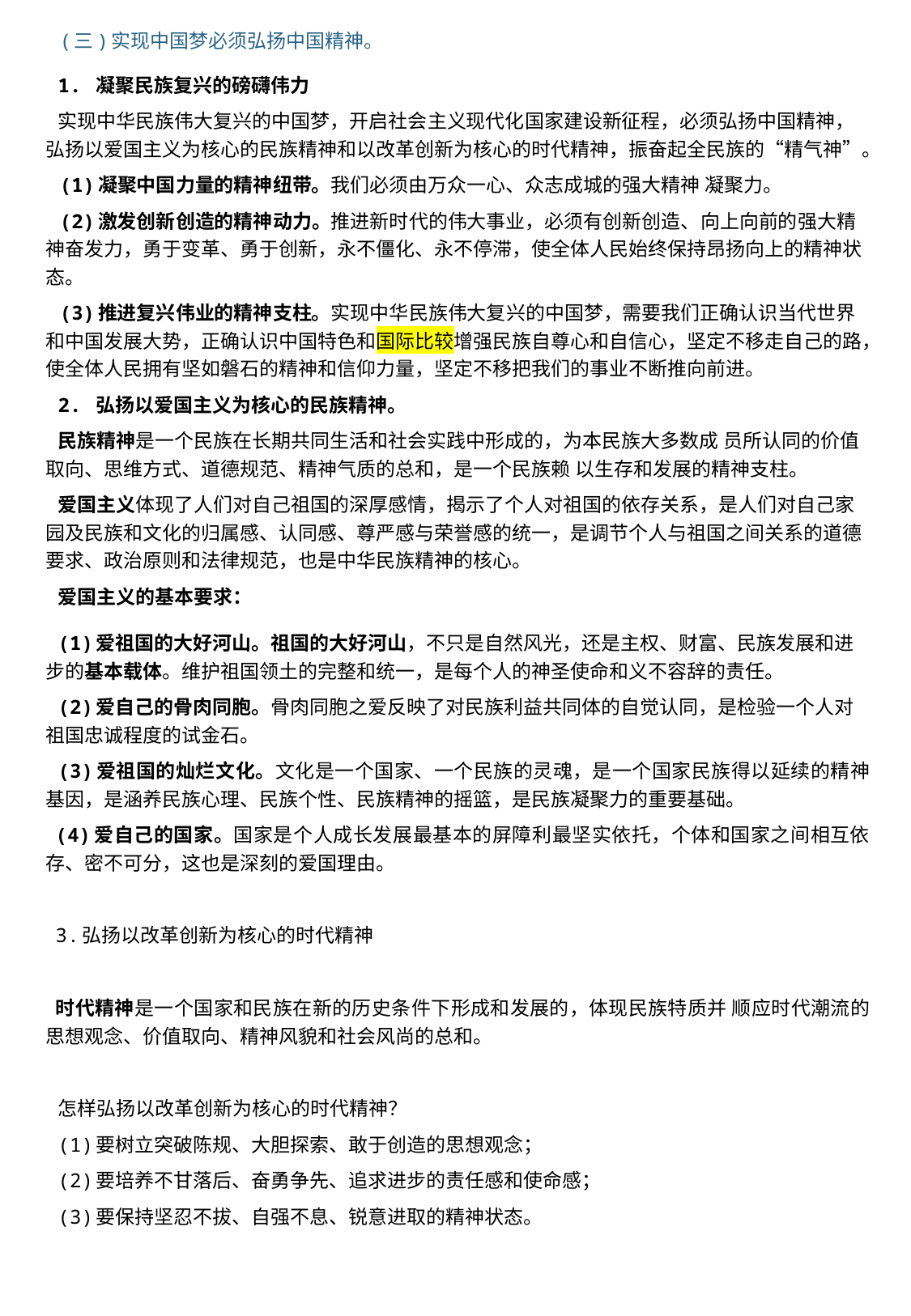

(三)实现中国梦必须弘扬中国精神。
1. 凝聚民族复兴的磅礴伟力
实现中华民族伟大复兴的中国梦，开启社会主义现代化国家建设新征程，必须弘扬中国精神，弘扬以爱国主义为核心的民族精神和以改革创新为核心的时代精神，振奋起全民族的“精气神”。
(1)凝聚中国力量的精神纽带。我们必须由万众一心、众志成城的强大精神 凝聚力。
(2)激发创新创造的精神动力。推进新时代的伟大事业，必须有创新创造、向上向前的强大精神奋发力，勇于变革、勇于创新，永不僵化、永不停滞，使全体人民始终保持昂扬向上的精神状态。
(3)推进复兴伟业的精神支柱。实现中华民族伟大复兴的中国梦，需要我们正确认识当代世界和中国发展大势，正确认识中国特色和国际比较增强民族自尊心和自信心，坚定不移走自己的路，使全体人民拥有坚如磐石的精神和信仰力量，坚定不移把我们的事业不断推向前进。
2. 弘扬以爱国主义为核心的民族精神。
民族精神是一个民族在长期共同生活和社会实践中形成的，为本民族大多数成 员所认同的价值取向、思维方式、道德规范、精神气质的总和，是一个民族赖 以生存和发展的精神支柱。
爱国主义体现了人们对自己祖国的深厚感情，揭示了个人对祖国的依存关系，是人们对自己家园及民族和文化的归属感、认同感、尊严感与荣誉感的统一，是调节个人与祖国之间关系的道德要求、政治原则和法律规范，也是中华民族精神的核心。
爱国主义的基本要求：
(1)爱祖国的大好河山。祖国的大好河山，不只是自然风光，还是主权、财富、民族发展和进步的基本载体。维护祖国领土的完整和统一，是每个人的神圣使命和义不容辞的责任。
(2)爱自己的骨肉同胞。骨肉同胞之爱反映了对民族利益共同体的自觉认同，是检验一个人对祖国忠诚程度的试金石。
(3)爱祖国的灿烂文化。文化是一个国家、一个民族的灵魂，是一个国家民族得以延续的精神基因，是涵养民族心理、民族个性、民族精神的摇篮，是民族凝聚力的重要基础。
(4)爱自己的国家。国家是个人成长发展最基本的屏障利最坚实依托，个体和国家之间相互依存、密不可分，这也是深刻的爱国理由。
3.弘扬以改革创新为核心的时代精神
时代精神是一个国家和民族在新的历史条件下形成和发展的，体现民族特质并 顺应时代潮流的思想观念、价值取向、精神风貌和社会风尚的总和。
怎样弘扬以改革创新为核心的时代精神？
(1)要树立突破陈规、大胆探索、敢于创造的思想观念；
(2)要培养不甘落后、奋勇争先、追求进步的责任感和使命感；
(3)要保持坚忍不拔、自强不息、锐意进取的精神状态。